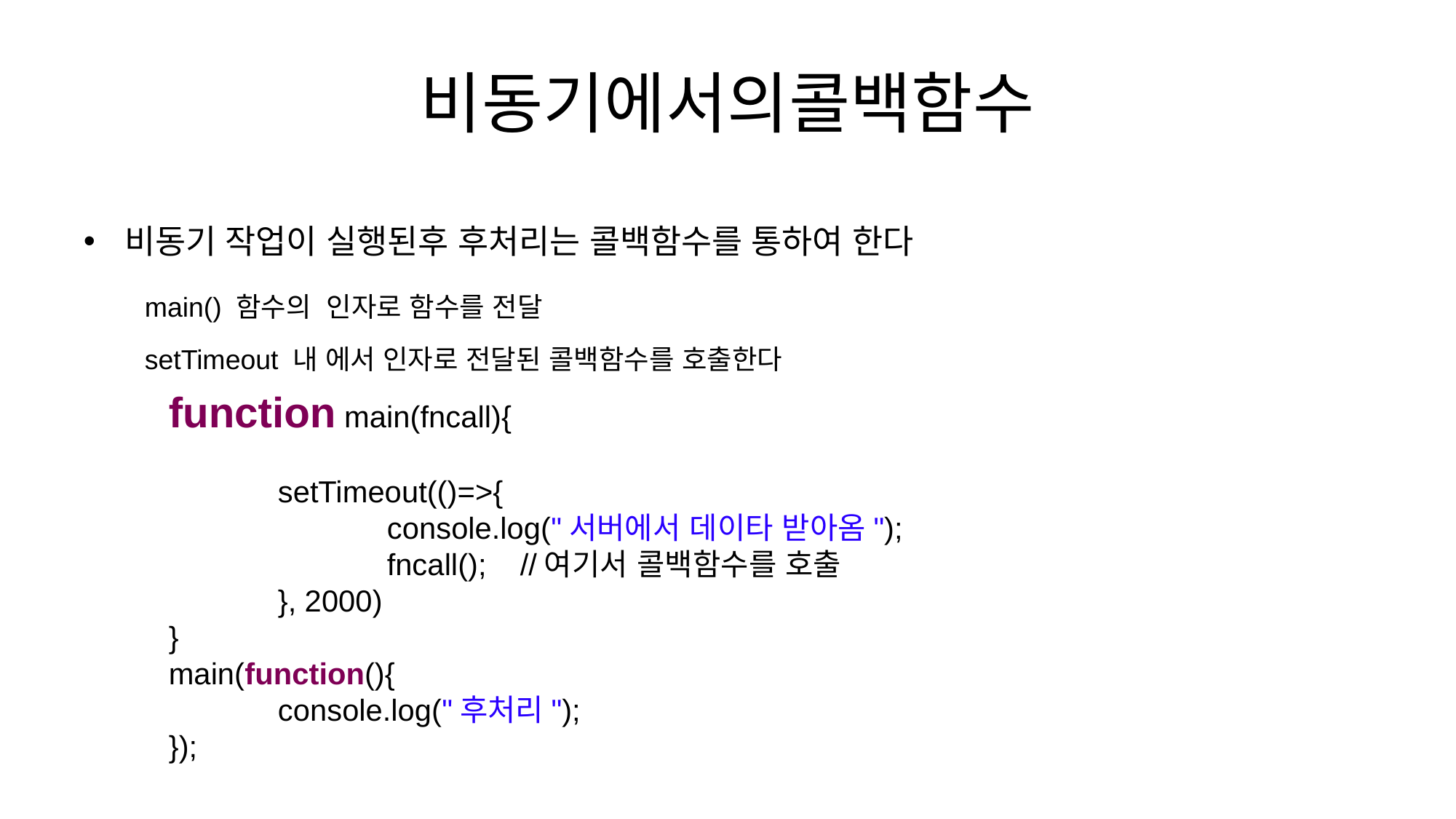

# 비동기에서의콜백함수
비동기 작업이 실행된후 후처리는 콜백함수를 통하여 한다
main() 함수의  인자로 함수를 전달
setTimeout 내 에서 인자로 전달된 콜백함수를 호출한다
function main(fncall){

	setTimeout(()=>{
		console.log("서버에서 데이타 받아옴");
		fncall();    //여기서 콜백함수를 호출
	}, 2000)
}
main(function(){
	console.log("후처리");
});